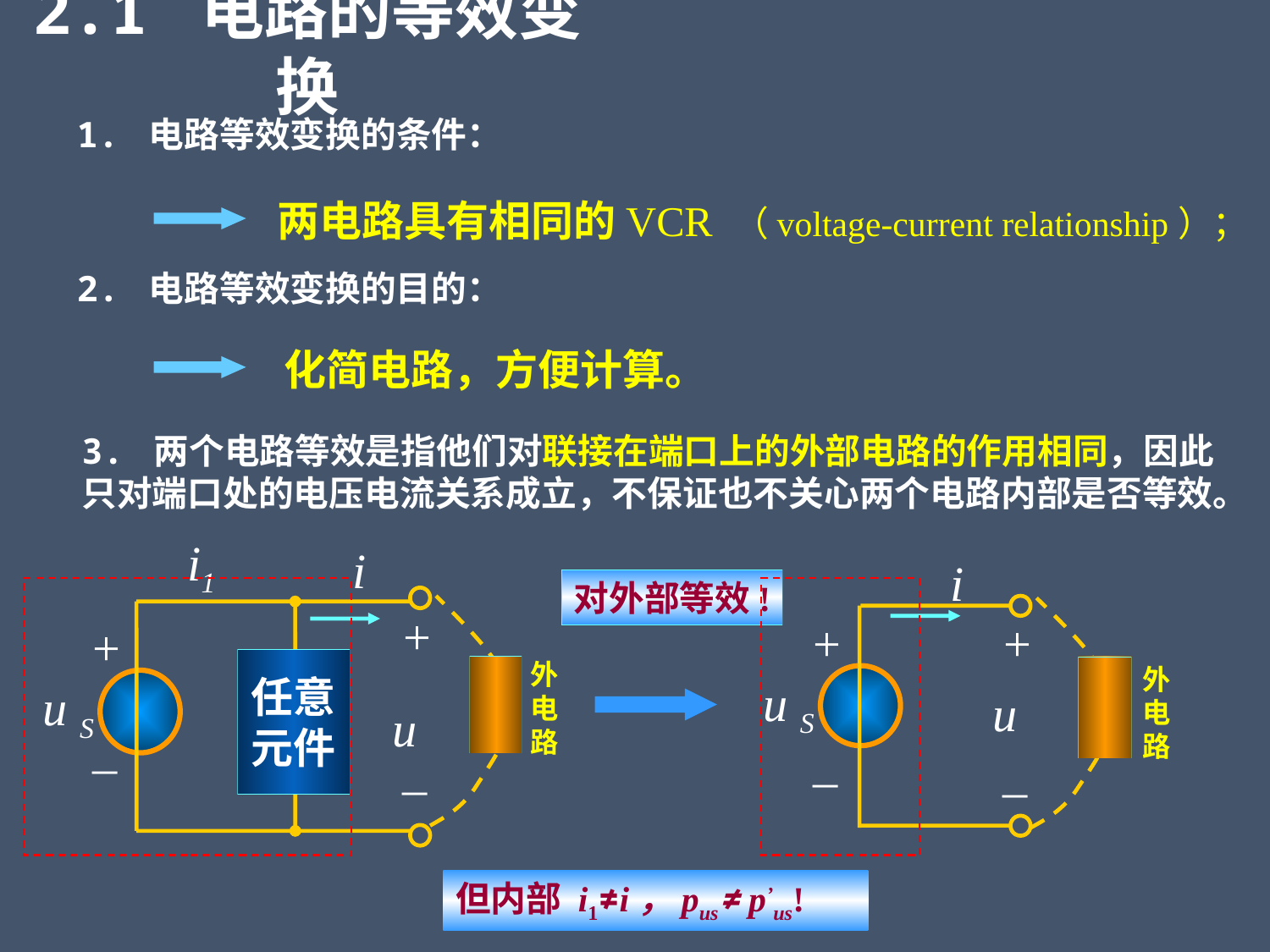

2.1 电路的等效变换
1. 电路等效变换的条件：
两电路具有相同的VCR （voltage-current relationship）；

2. 电路等效变换的目的：
化简电路，方便计算。

3. 两个电路等效是指他们对联接在端口上的外部电路的作用相同，因此只对端口处的电压电流关系成立，不保证也不关心两个电路内部是否等效。
i1
i

+

+

任意
元件
u S

u
_
_

i

+

+

u S

u
_
_

对外部等效!

外电路

外电路

但内部 i1≠i，pus≠ p’us!